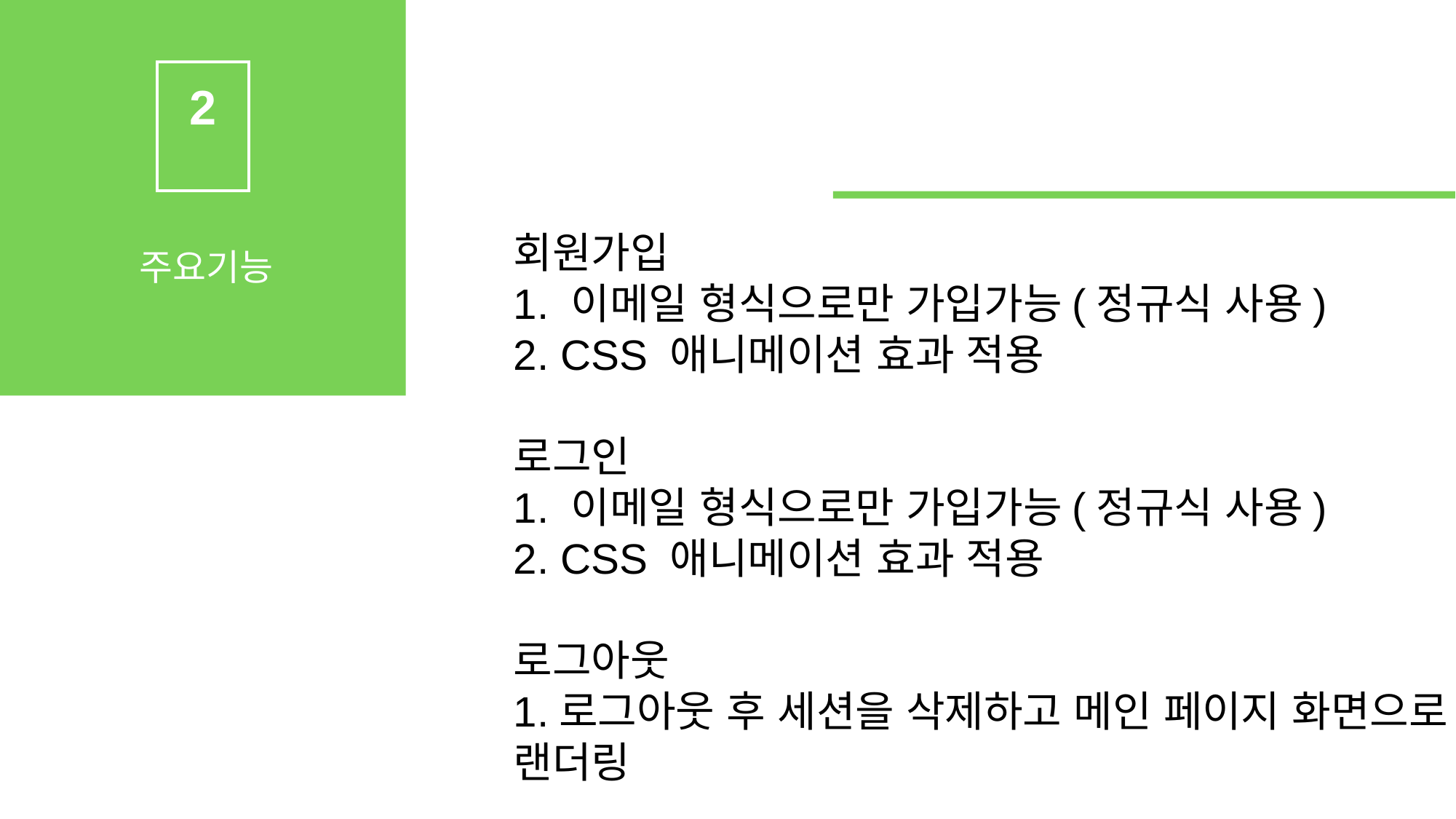

2

회원가입
1. 이메일 형식으로만 가입가능(정규식 사용)
2. CSS 애니메이션 효과 적용

로그인
1. 이메일 형식으로만 가입가능(정규식 사용)
2. CSS 애니메이션 효과 적용

로그아웃
1.로그아웃 후 세션을 삭제하고 메인 페이지 화면으로 랜더링
주요기능